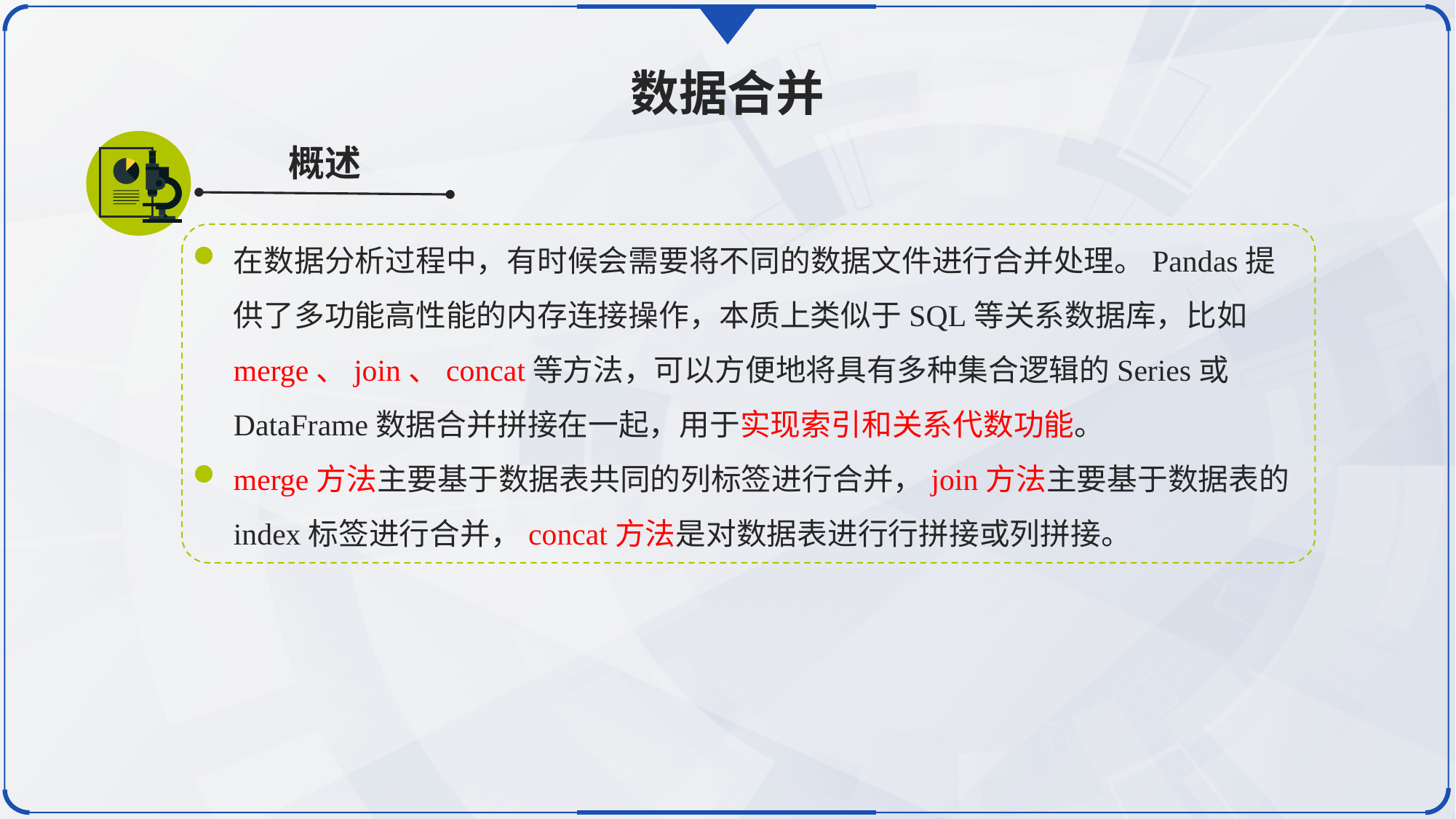

数据合并

概述
在数据分析过程中，有时候会需要将不同的数据文件进行合并处理。Pandas提供了多功能高性能的内存连接操作，本质上类似于SQL等关系数据库，比如merge、join、concat等方法，可以方便地将具有多种集合逻辑的Series或DataFrame数据合并拼接在一起，用于实现索引和关系代数功能。
merge方法主要基于数据表共同的列标签进行合并，join方法主要基于数据表的index标签进行合并，concat方法是对数据表进行行拼接或列拼接。